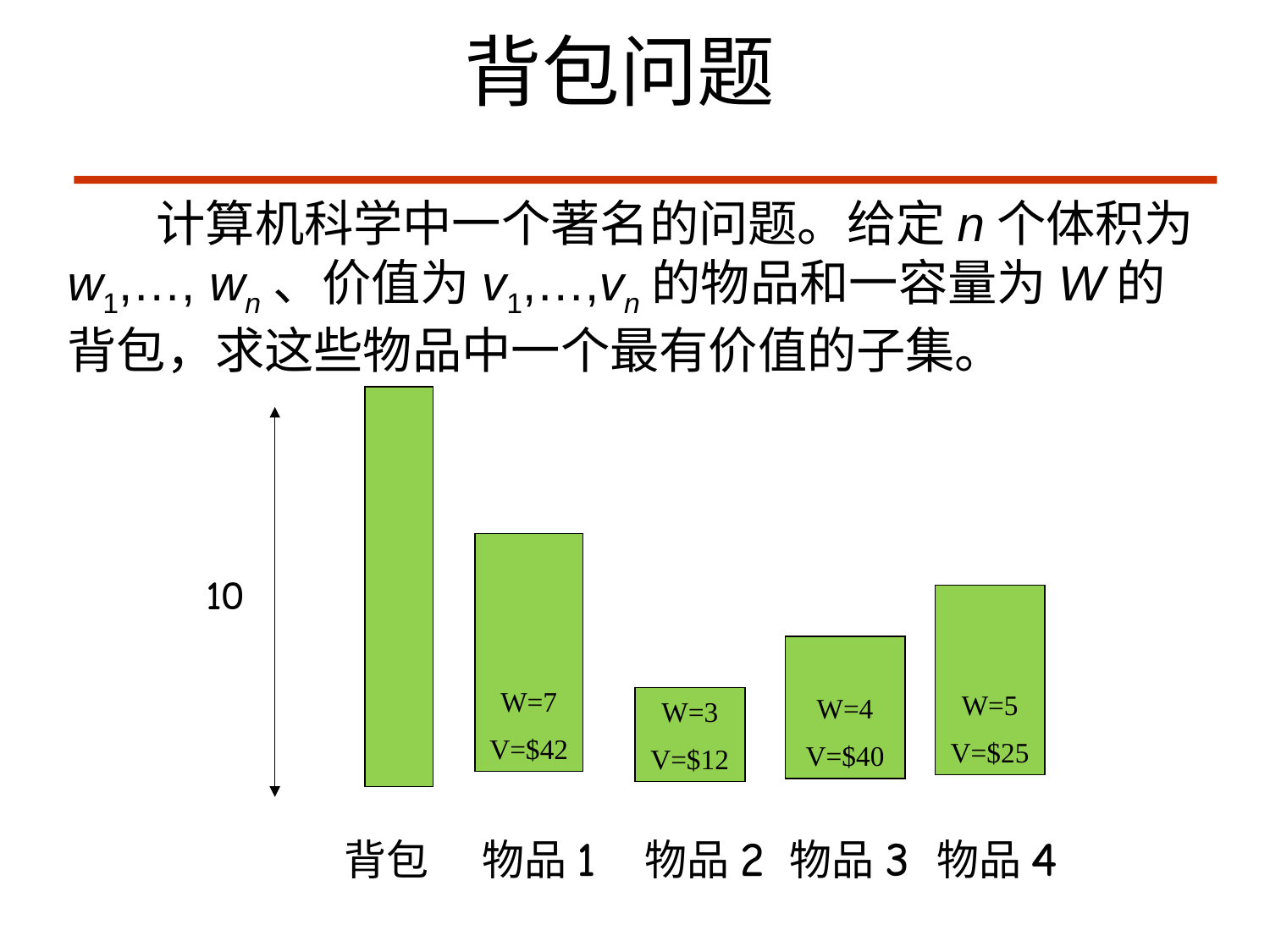

背包问题
       计算机科学中一个著名的问题。给定n个体积为w1,…, wn、价值为v1,…,vn的物品和一容量为W的背包，求这些物品中一个最有价值的子集。

W=7
V=$42
10

W=5
V=$25

W=4
V=$40
W=3
V=$12
背包
物品1
物品2
物品3
物品4